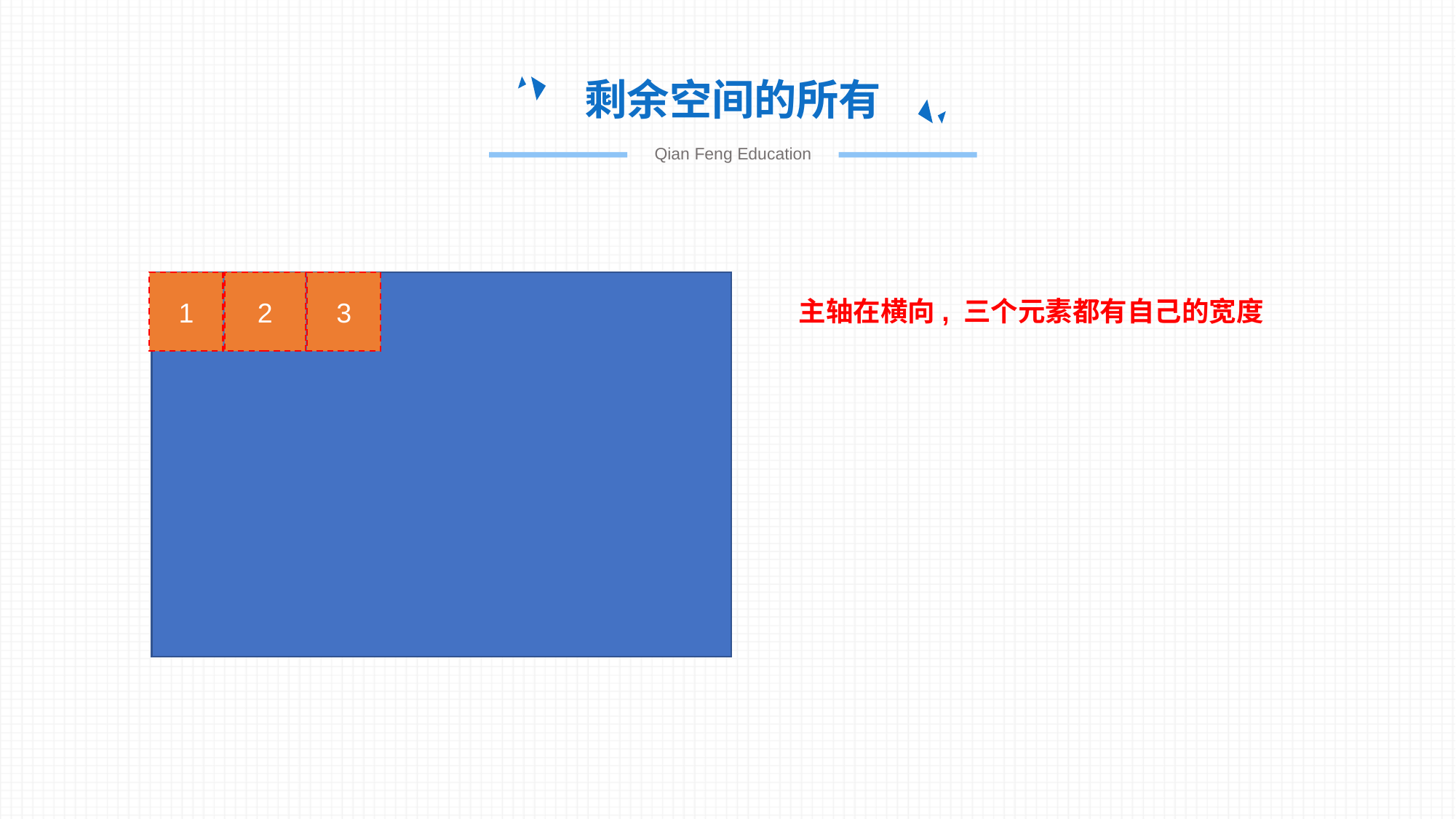

剩余空间的所有

Qian Feng Education

主轴在横向, 三个元素都有自己的宽度
1
2
3